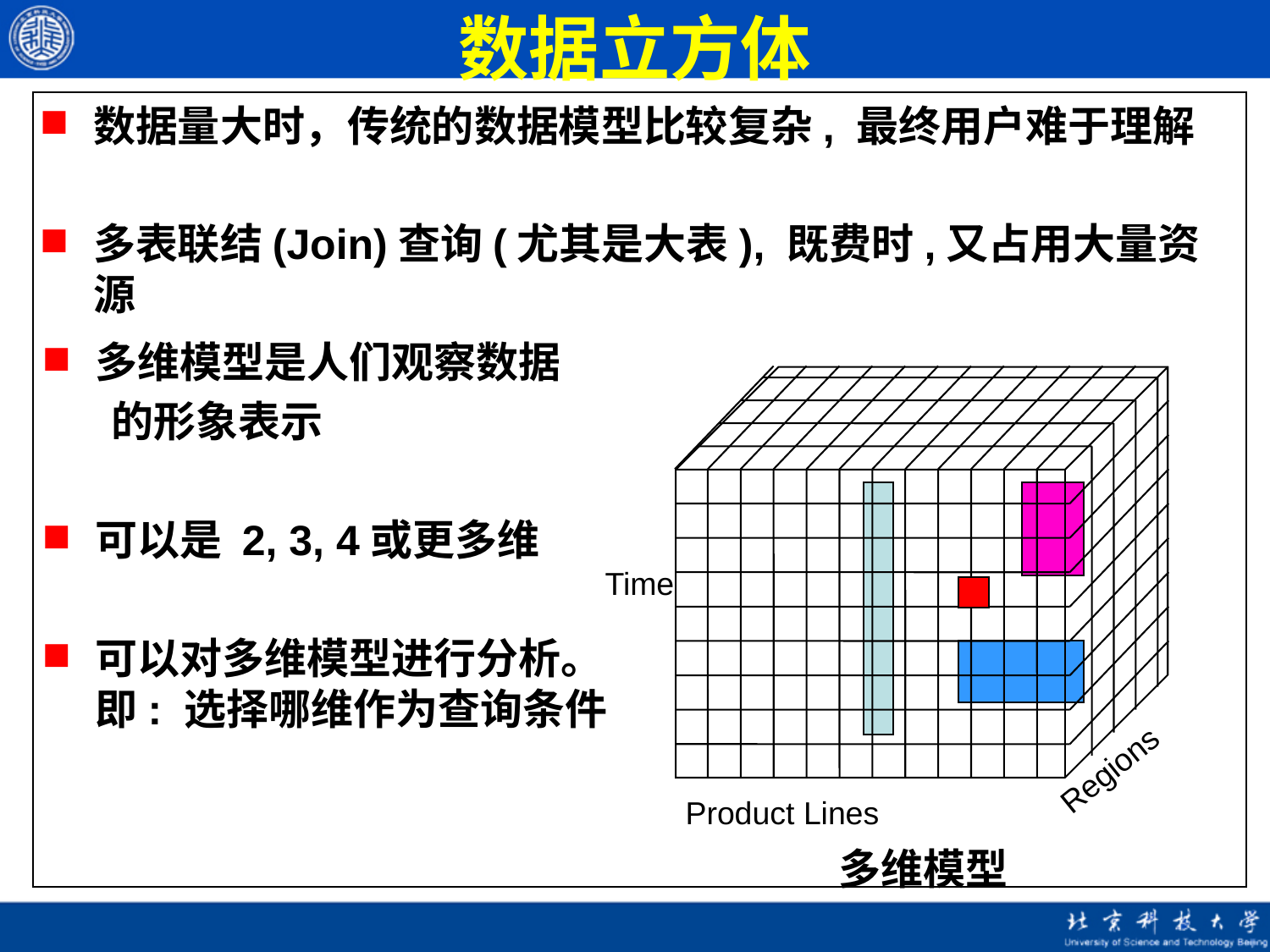

数据立方体
数据量大时，传统的数据模型比较复杂, 最终用户难于理解

多表联结(Join)查询(尤其是大表), 既费时,又占用大量资源
多维模型是人们观察数据
的形象表示

可以是 2, 3, 4或更多维

可以对多维模型进行分析。即: 选择哪维作为查询条件

Time

Regions

Product Lines

多维模型